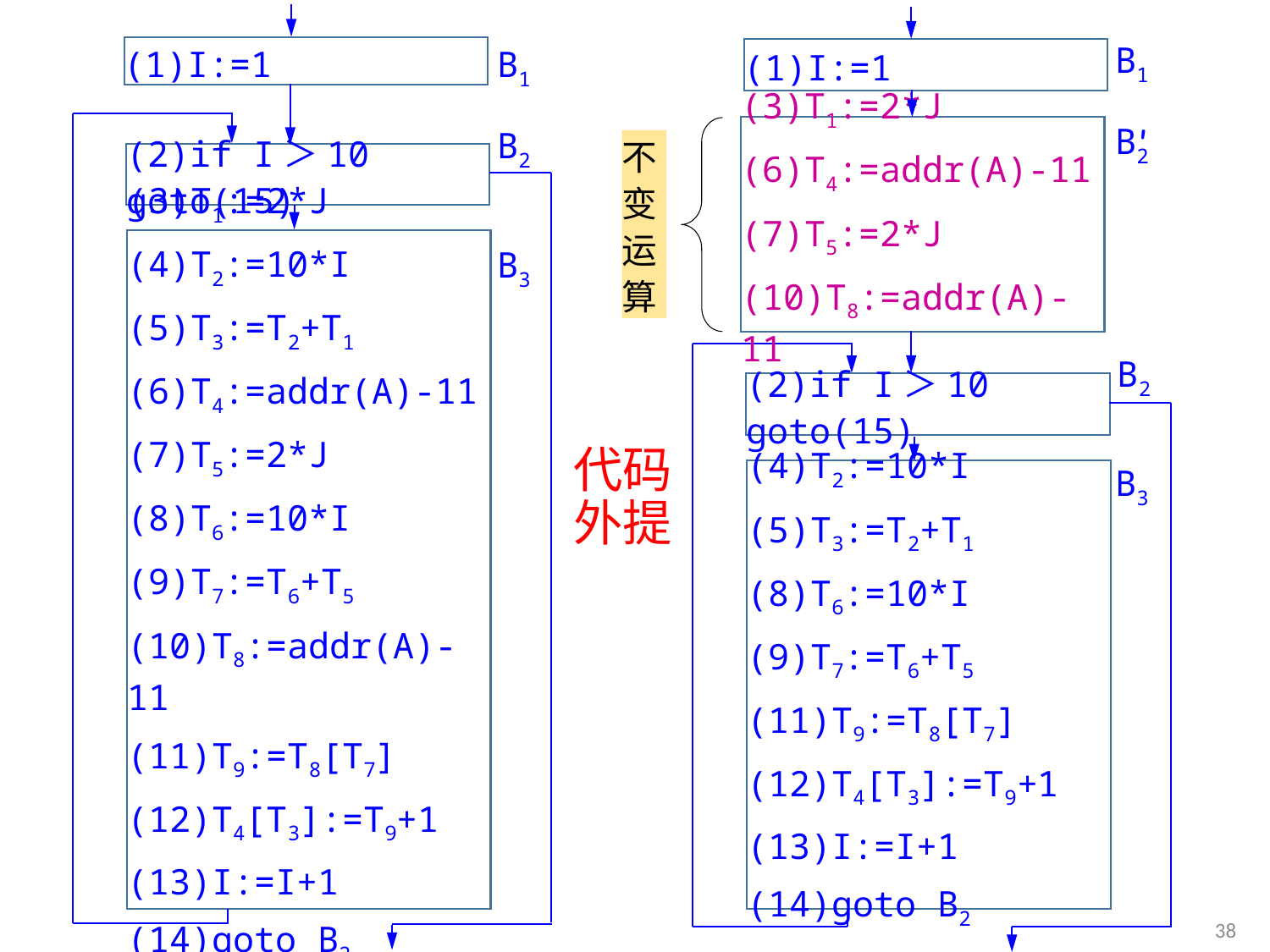

(1)I:=1
(2)if I＞10 goto(15)
(3)T1:=2*J
(4)T2:=10*I
(5)T3:=T2+T1
(6)T4:=addr(A)-11
(7)T5:=2*J
(8)T6:=10*I
(9)T7:=T6+T5
(10)T8:=addr(A)-11
(11)T9:=T8[T7]
(12)T4[T3]:=T9+1
(13)I:=I+1
(14)goto B2
(1)I:=1
(2)if I＞10 goto(15)
(4)T2:=10*I
(5)T3:=T2+T1
(8)T6:=10*I
(9)T7:=T6+T5
(11)T9:=T8[T7]
(12)T4[T3]:=T9+1
(13)I:=I+1
(14)goto B2
(3)T1:=2*J
(6)T4:=addr(A)-11
(7)T5:=2*J
(10)T8:=addr(A)-11
B1
B2
B3
’
B2
B1
B2
B3

不变运算
# 代码外提
38